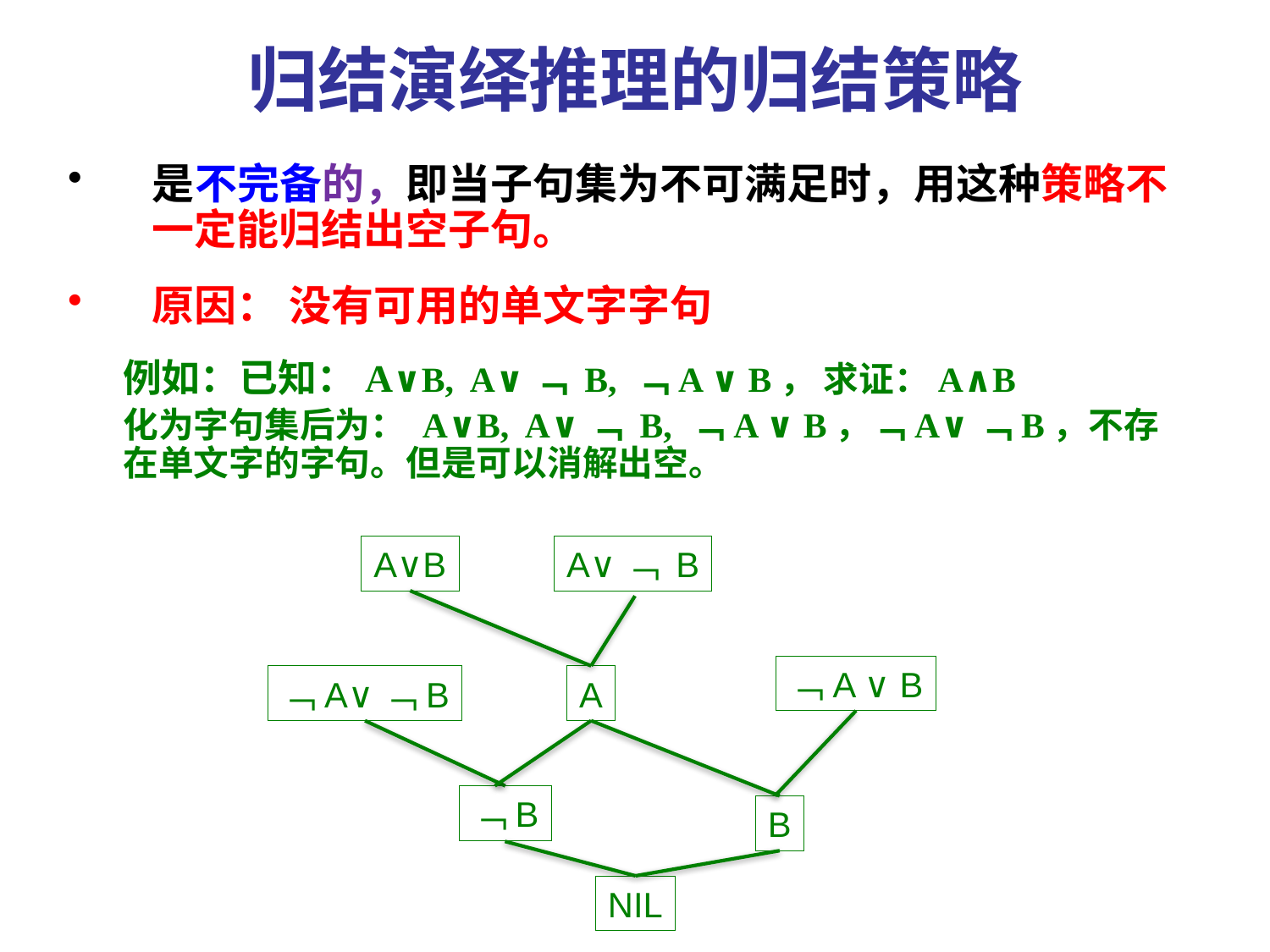

# 归结演绎推理的归结策略
是不完备的，即当子句集为不可满足时，用这种策略不一定能归结出空子句。

原因： 没有可用的单文字字句

例如：已知：A∨B,  A∨﹁ B, ﹁A ∨ B， 求证：A∧B
化为字句集后为： A∨B,  A∨﹁ B, ﹁A ∨ B，﹁A∨﹁B，不存在单文字的字句。但是可以消解出空。
A∨B
A∨﹁ B
﹁A ∨ B
﹁A∨﹁B
A
﹁B
B
NIL